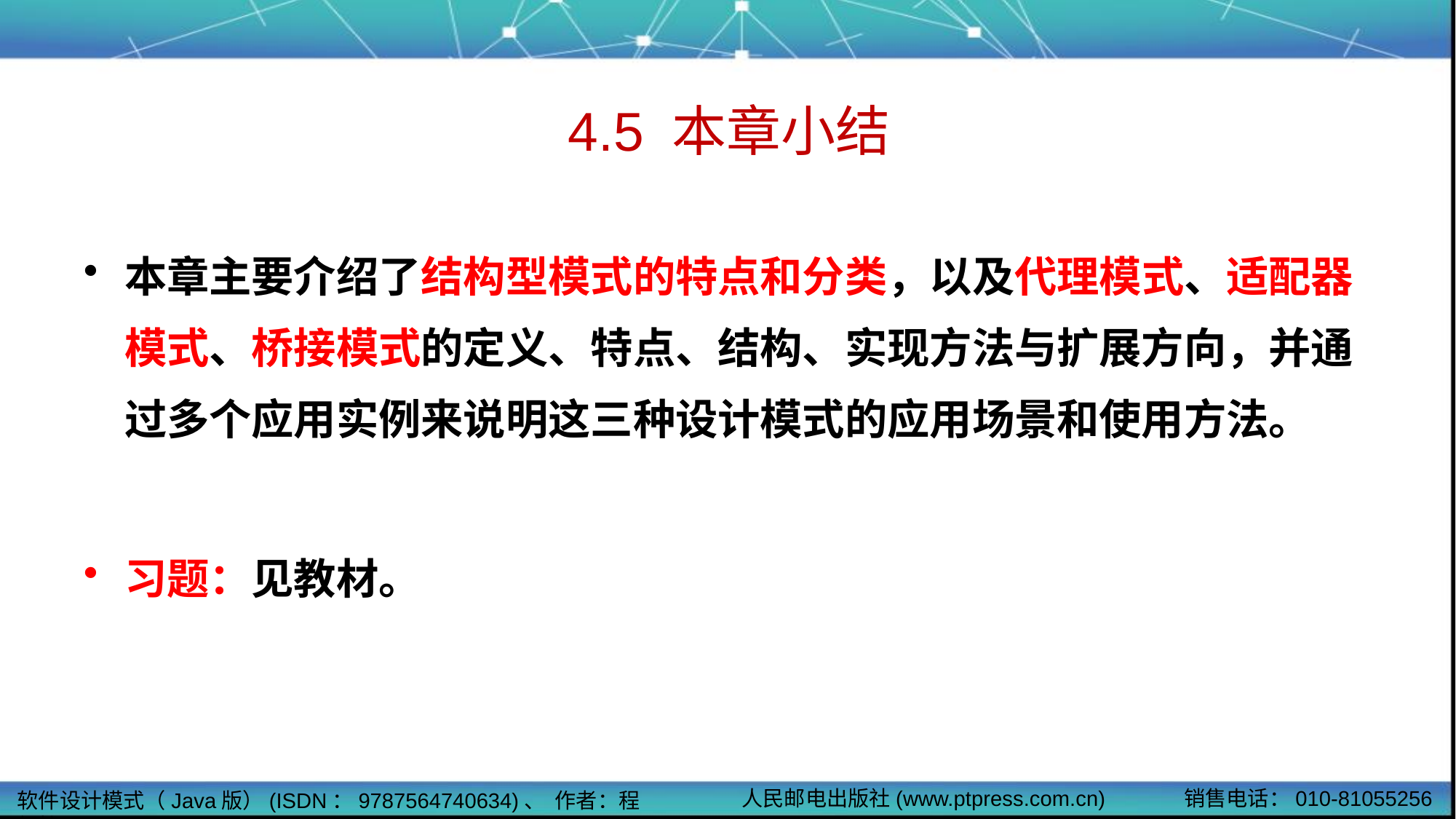

# 4.5 本章小结
本章主要介绍了结构型模式的特点和分类，以及代理模式、适配器模式、桥接模式的定义、特点、结构、实现方法与扩展方向，并通过多个应用实例来说明这三种设计模式的应用场景和使用方法。

习题：见教材。
人民邮电出版社(www.ptpress.com.cn)
销售电话：010-81055256
软件设计模式（Java版）(ISDN：9787564740634)、  作者：程细柱